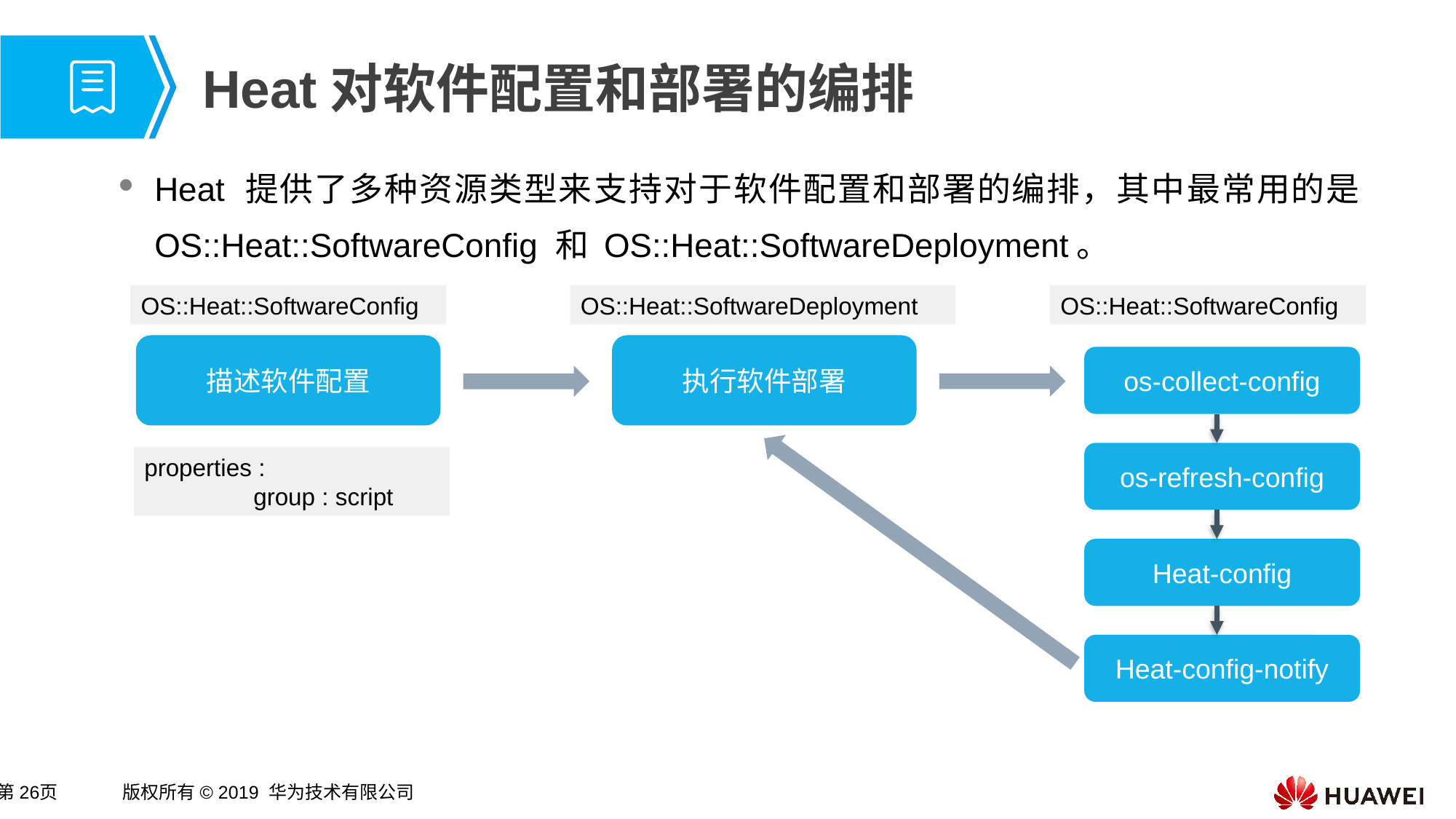

# Heat对软件配置和部署的编排
Heat 提供了多种资源类型来支持对于软件配置和部署的编排，其中最常用的是 OS::Heat::SoftwareConfig 和 OS::Heat::SoftwareDeployment。

OS::Heat::SoftwareConfig
OS::Heat::SoftwareDeployment
OS::Heat::SoftwareConfig

描述软件配置
执行软件部署
os-collect-config

os-refresh-config
properties :
	group : script
Heat-config
Heat-config-notify